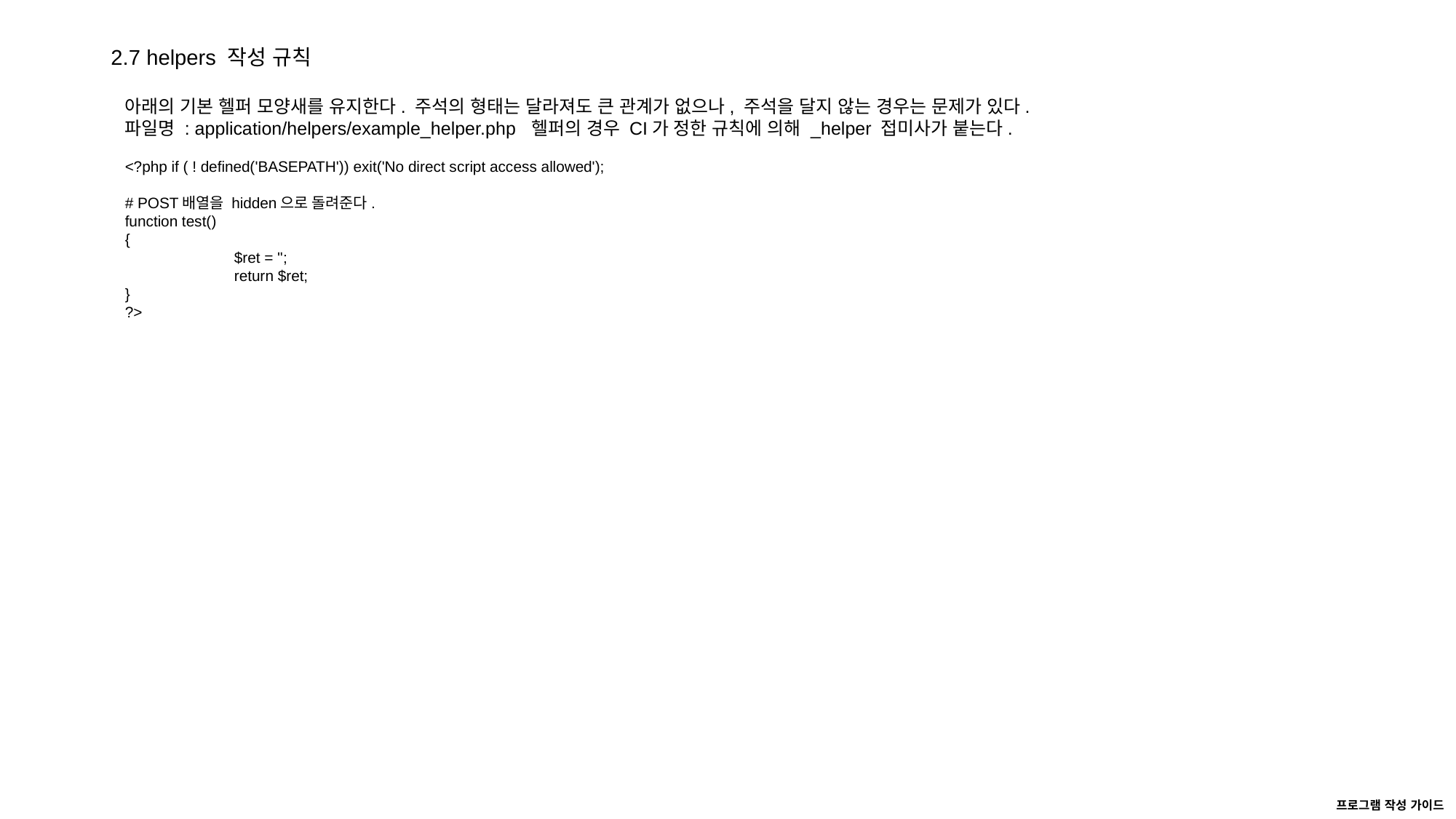

# 2.7 helpers 작성 규칙
아래의 기본 헬퍼 모양새를 유지한다. 주석의 형태는 달라져도 큰 관계가 없으나, 주석을 달지 않는 경우는 문제가 있다.
파일명 : application/helpers/example_helper.php  헬퍼의 경우 CI가 정한 규칙에 의해 _helper 접미사가 붙는다.

<?php if ( ! defined('BASEPATH')) exit('No direct script access allowed');

# POST배열을 hidden으로 돌려준다.
function test()
{
	$ret = '';
	return $ret;
}
?>